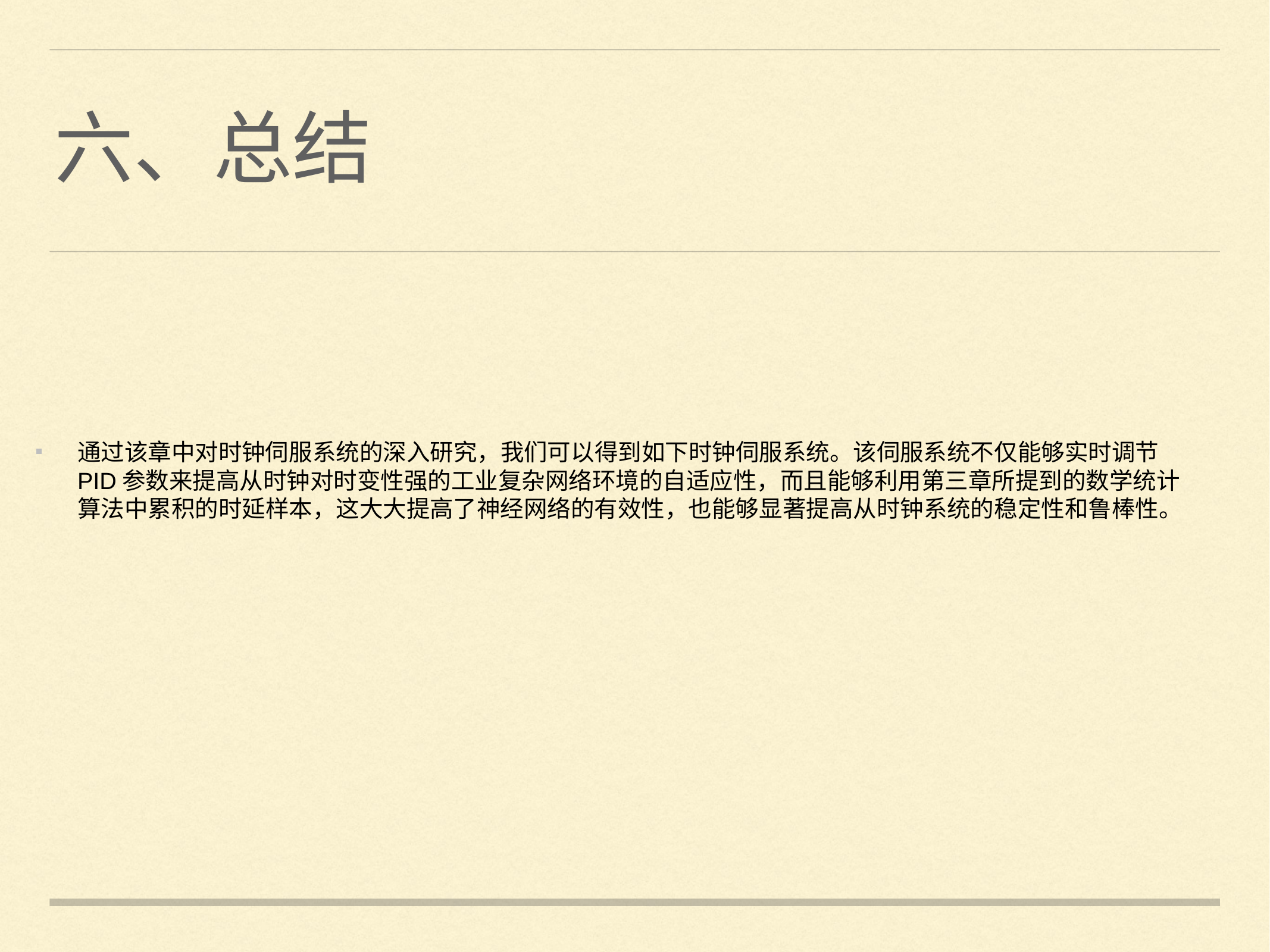

# 六、总结
通过该章中对时钟伺服系统的深入研究，我们可以得到如下时钟伺服系统。该伺服系统不仅能够实时调节PID参数来提高从时钟对时变性强的工业复杂网络环境的自适应性，而且能够利用第三章所提到的数学统计算法中累积的时延样本，这大大提高了神经网络的有效性，也能够显著提高从时钟系统的稳定性和鲁棒性。